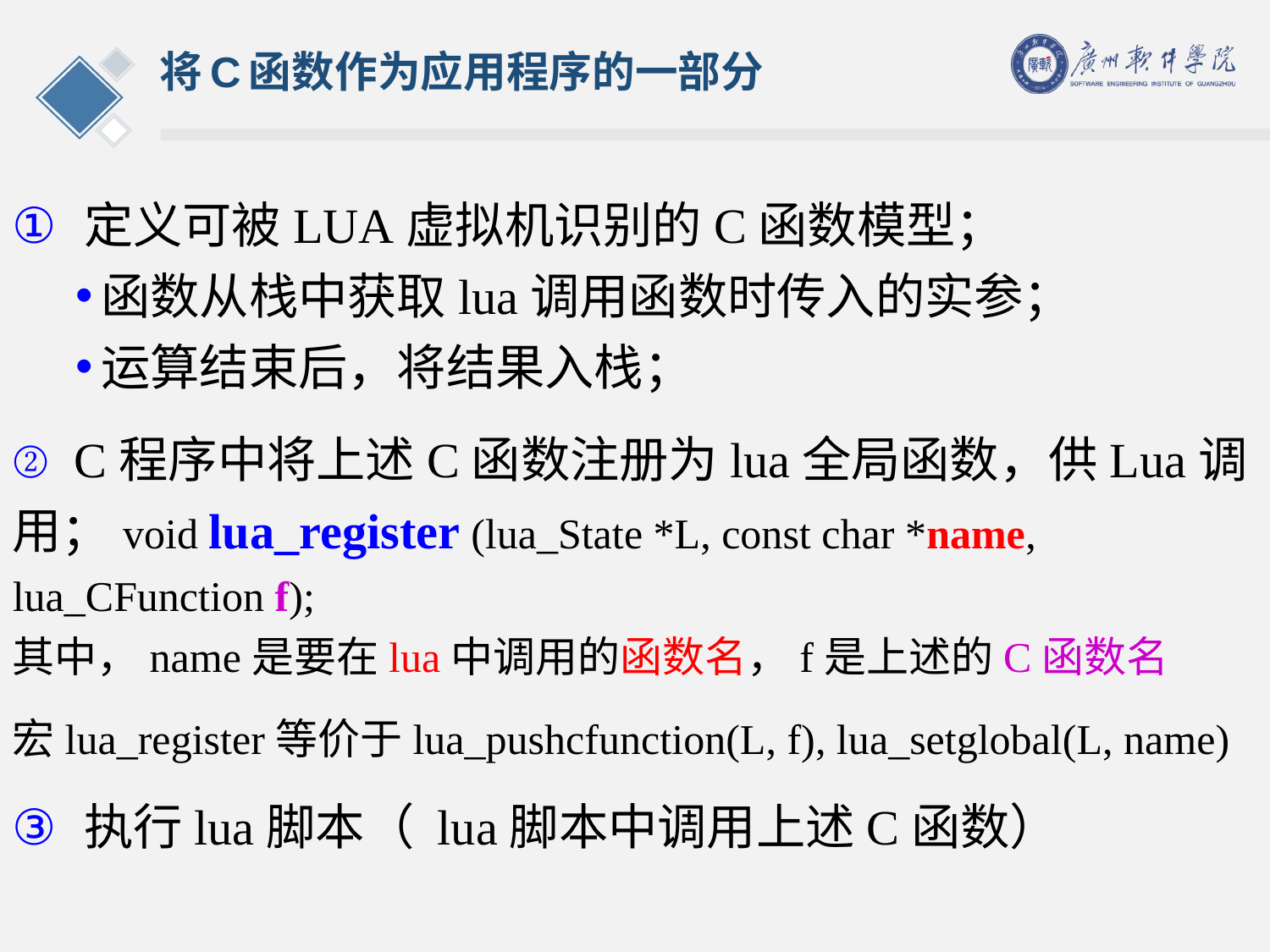

# 将C函数作为应用程序的一部分
定义可被LUA虚拟机识别的C函数模型；
函数从栈中获取lua调用函数时传入的实参；
运算结束后，将结果入栈；
  C程序中将上述C函数注册为lua全局函数，供Lua调用；void lua_register (lua_State *L, const char *name, lua_CFunction f);
其中，name是要在lua中调用的函数名，f是上述的C函数名
宏lua_register等价于lua_pushcfunction(L, f), lua_setglobal(L, name)
执行lua脚本（ lua脚本中调用上述C函数）